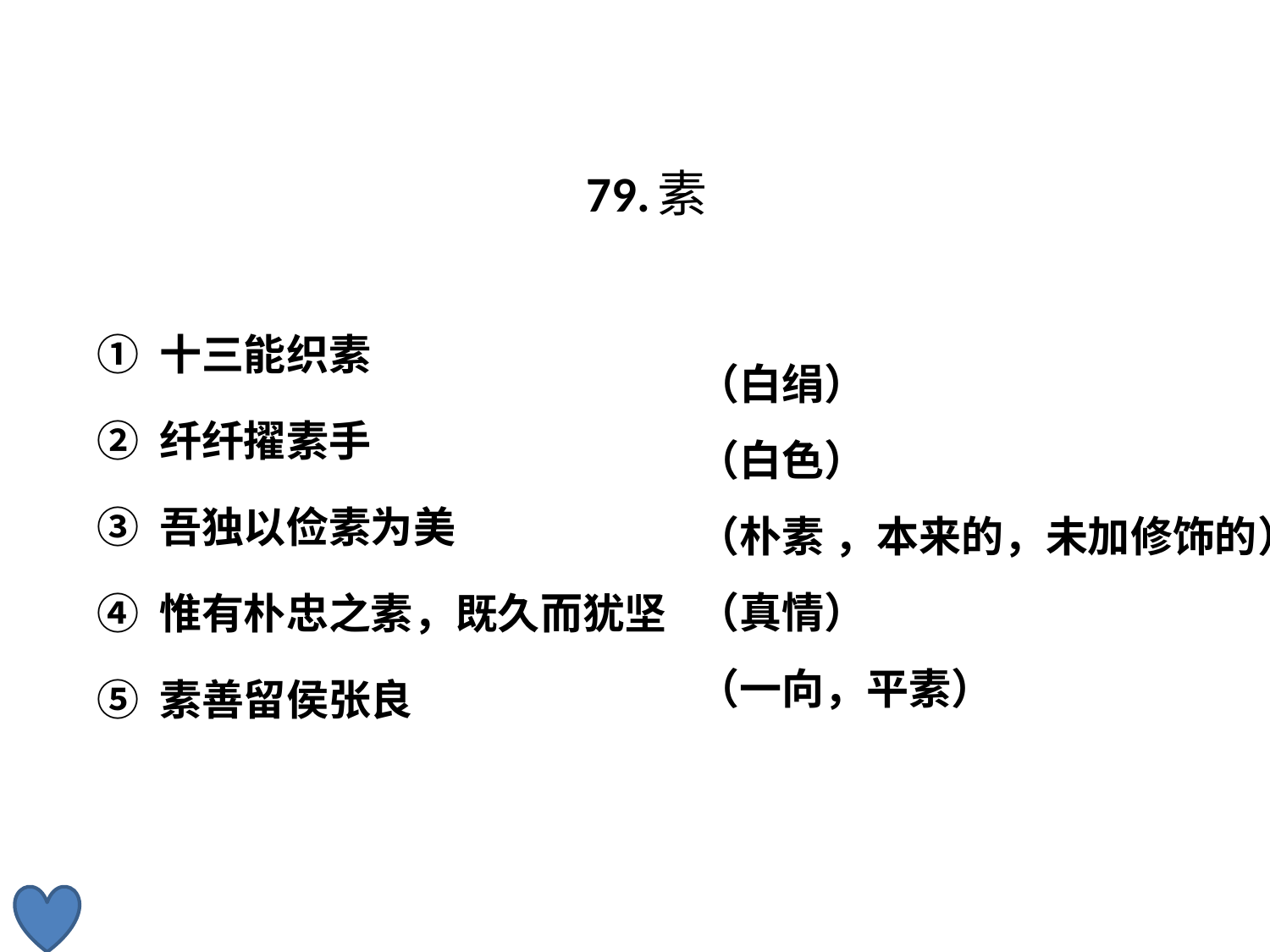

# 79.素
① 十三能织素
② 纤纤擢素手
③ 吾独以俭素为美
④ 惟有朴忠之素，既久而犹坚
⑤ 素善留侯张良
（白绢）
（白色）
（朴素 ，本来的，未加修饰的）
（真情）
（一向，平素）